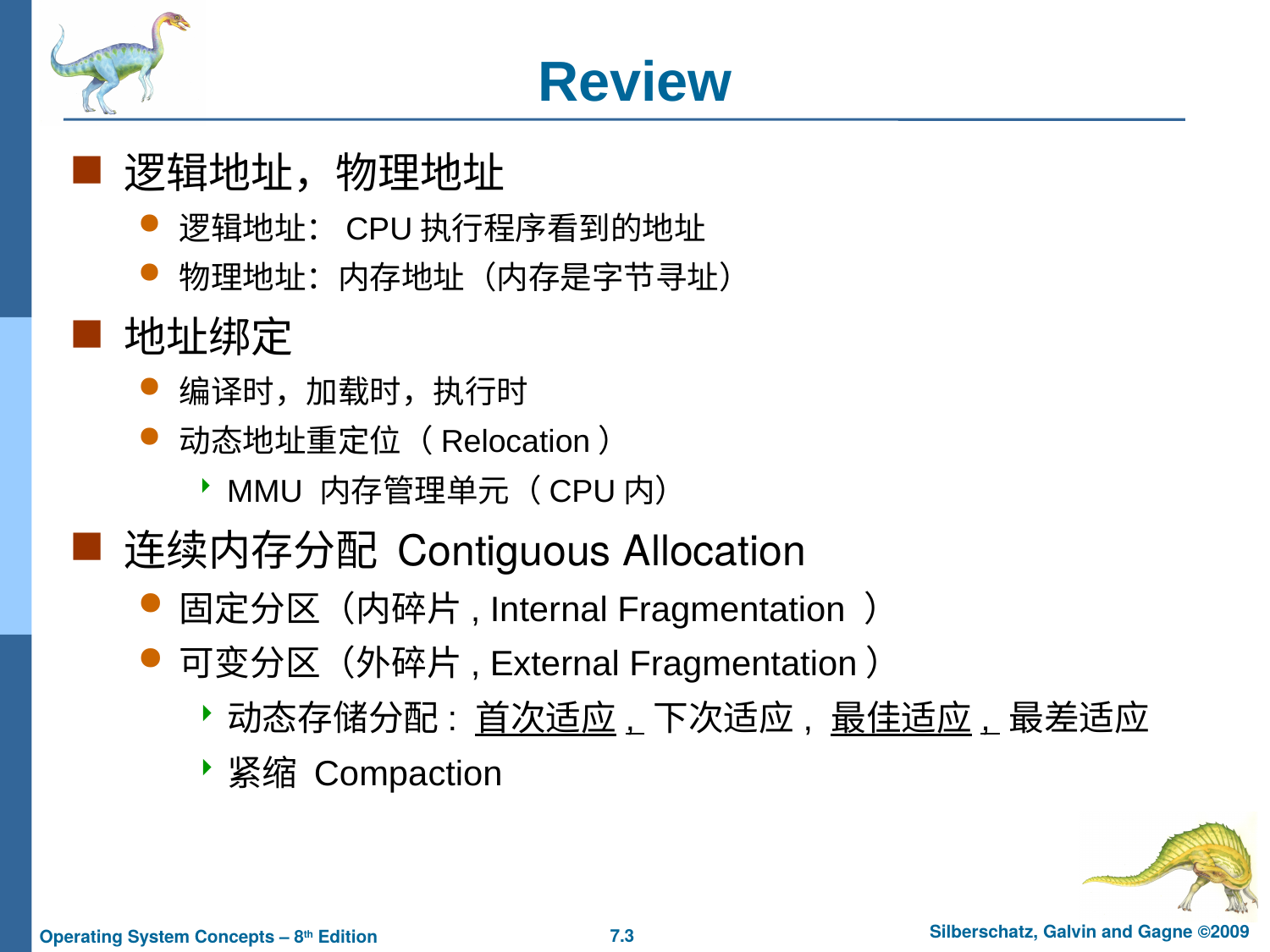

# Review
逻辑地址，物理地址
逻辑地址：CPU执行程序看到的地址
物理地址：内存地址（内存是字节寻址）
地址绑定
编译时，加载时，执行时
动态地址重定位（Relocation）
MMU 内存管理单元（CPU内）
连续内存分配 Contiguous Allocation
固定分区（内碎片, Internal Fragmentation ）
可变分区（外碎片, External Fragmentation）
动态存储分配: 首次适应, 下次适应, 最佳适应, 最差适应
紧缩 Compaction